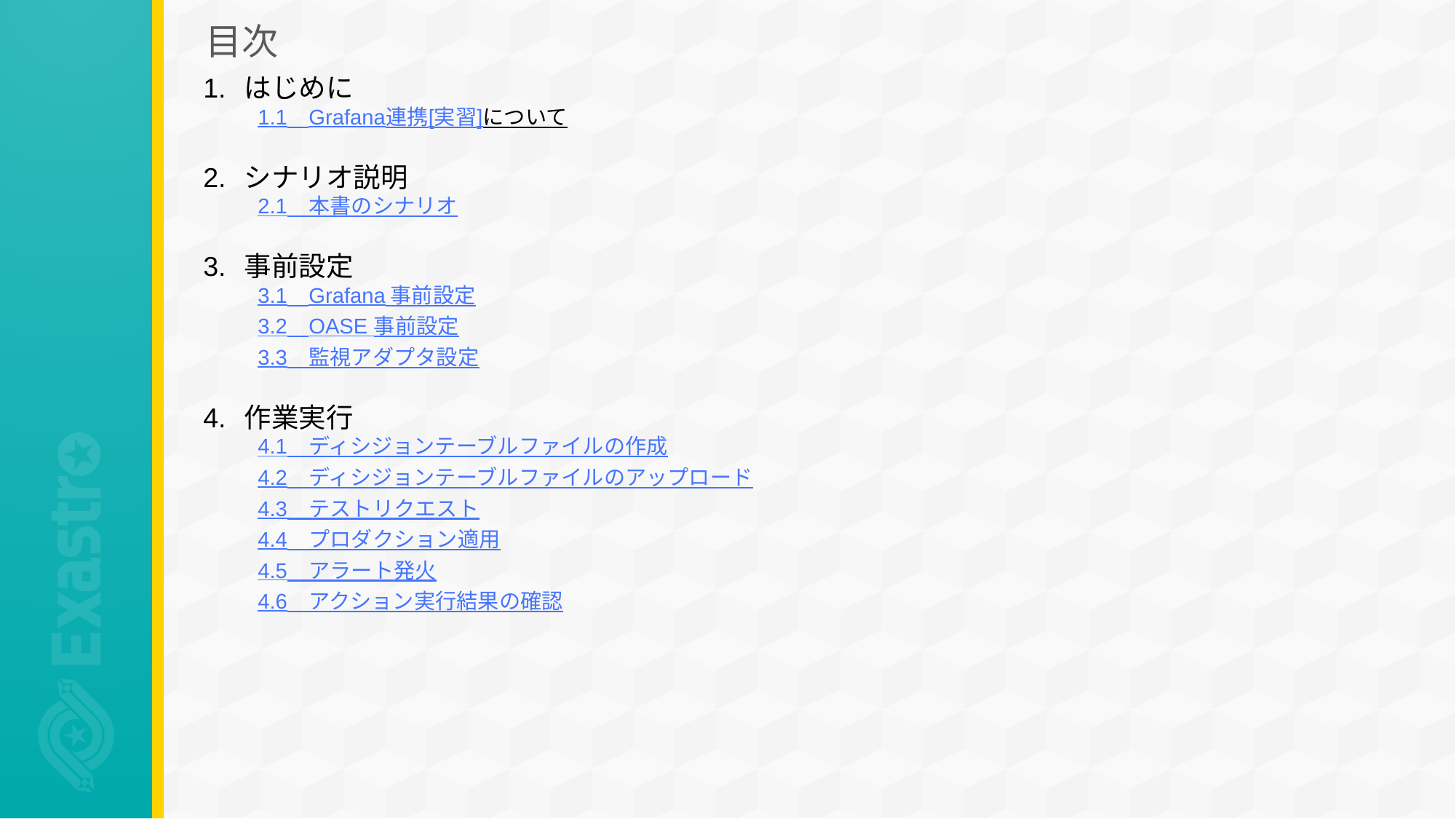

# 目次
はじめに
1.1　Grafana連携[実習]について

シナリオ説明
2.1　本書のシナリオ

事前設定
3.1　Grafana 事前設定
3.2　OASE 事前設定
3.3　監視アダプタ設定

作業実行
4.1　ディシジョンテーブルファイルの作成
4.2　ディシジョンテーブルファイルのアップロード
4.3　テストリクエスト
4.4　プロダクション適用
4.5　アラート発火
4.6　アクション実行結果の確認